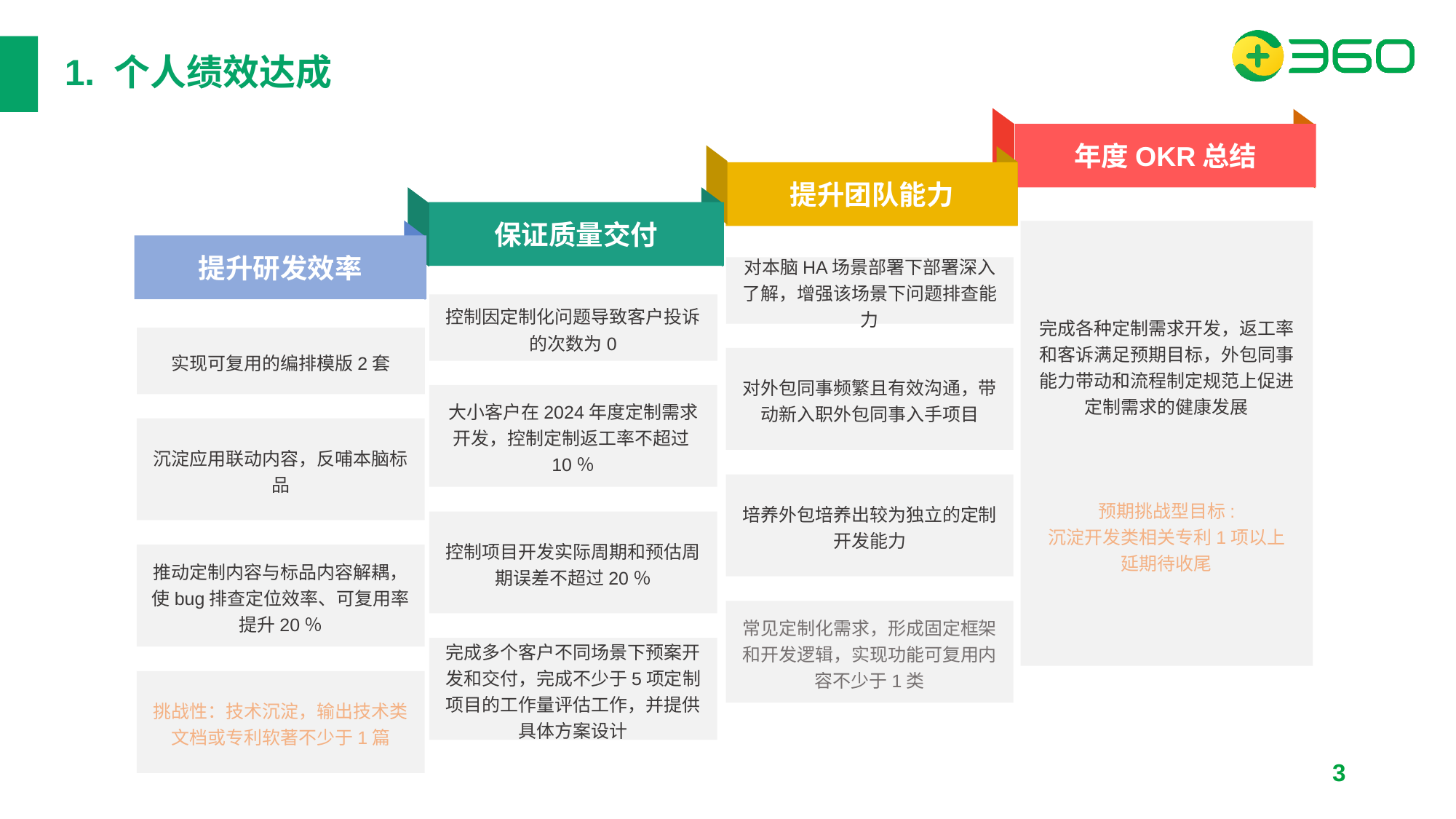

1. 个人绩效达成
年度OKR总结

提升团队能力

保证质量交付

提升研发效率

完成各种定制需求开发，返工率和客诉满足预期目标，外包同事能力带动和流程制定规范上促进定制需求的健康发展

预期挑战型目标:
沉淀开发类相关专利1项以上
延期待收尾
对本脑HA场景部署下部署深入了解，增强该场景下问题排查能力
控制因定制化问题导致客户投诉的次数为0
实现可复用的编排模版2套
对外包同事频繁且有效沟通，带动新入职外包同事入手项目
大小客户在2024年度定制需求开发，控制定制返工率不超过10％
沉淀应用联动内容，反哺本脑标品
培养外包培养出较为独立的定制开发能力
控制项目开发实际周期和预估周期误差不超过20％
推动定制内容与标品内容解耦，使bug排查定位效率、可复用率提升20％
常见定制化需求，形成固定框架和开发逻辑，实现功能可复用内容不少于1类
完成多个客户不同场景下预案开发和交付，完成不少于5项定制项目的工作量评估工作，并提供具体方案设计
挑战性：技术沉淀，输出技术类文档或专利软著不少于1篇